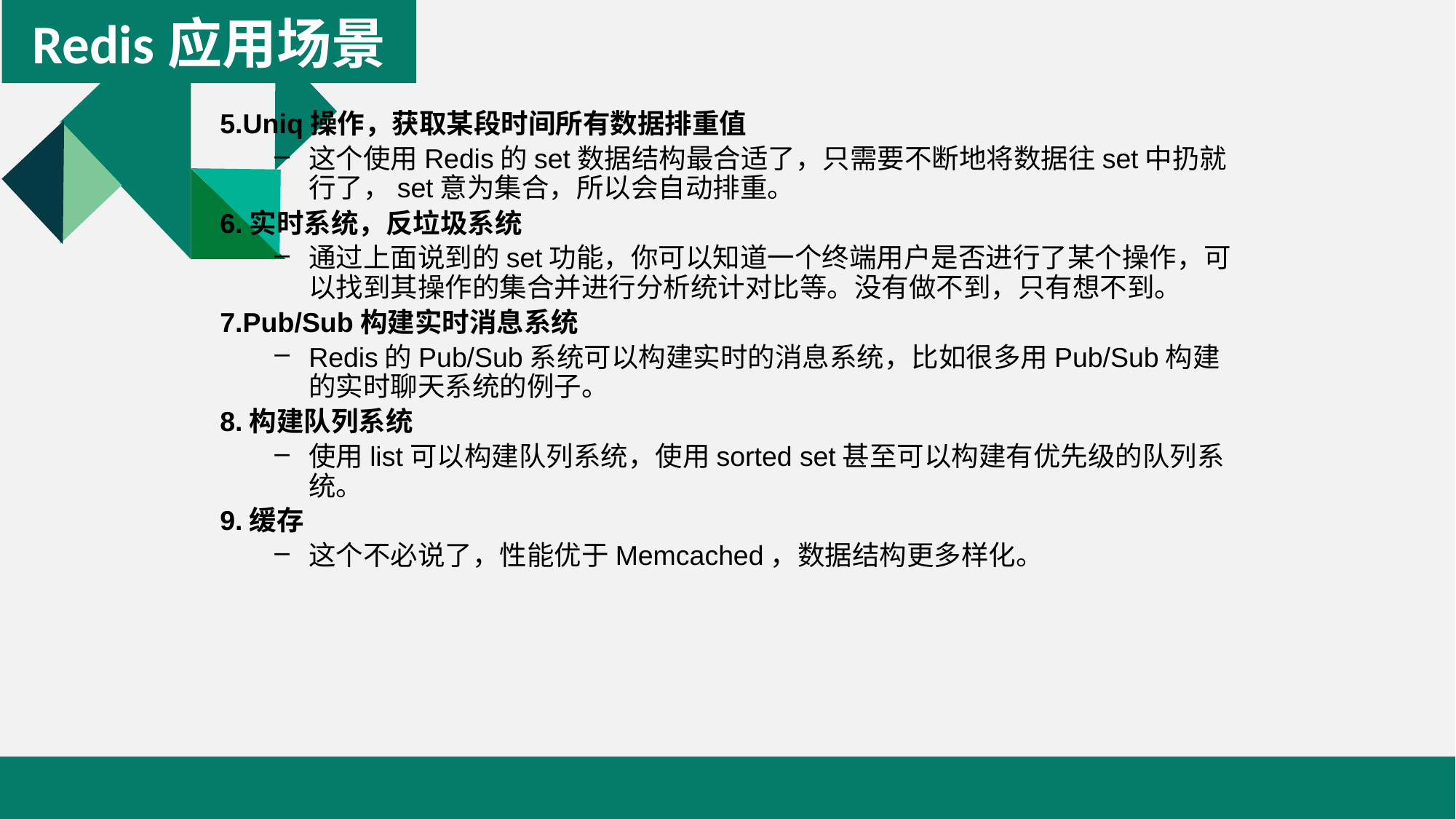

Redis应用场景
5.Uniq操作，获取某段时间所有数据排重值
这个使用Redis的set数据结构最合适了，只需要不断地将数据往set中扔就行了，set意为集合，所以会自动排重。
6.实时系统，反垃圾系统
通过上面说到的set功能，你可以知道一个终端用户是否进行了某个操作，可以找到其操作的集合并进行分析统计对比等。没有做不到，只有想不到。
7.Pub/Sub构建实时消息系统
Redis的Pub/Sub系统可以构建实时的消息系统，比如很多用Pub/Sub构建的实时聊天系统的例子。
8.构建队列系统
使用list可以构建队列系统，使用sorted set甚至可以构建有优先级的队列系统。
9.缓存
这个不必说了，性能优于Memcached，数据结构更多样化。